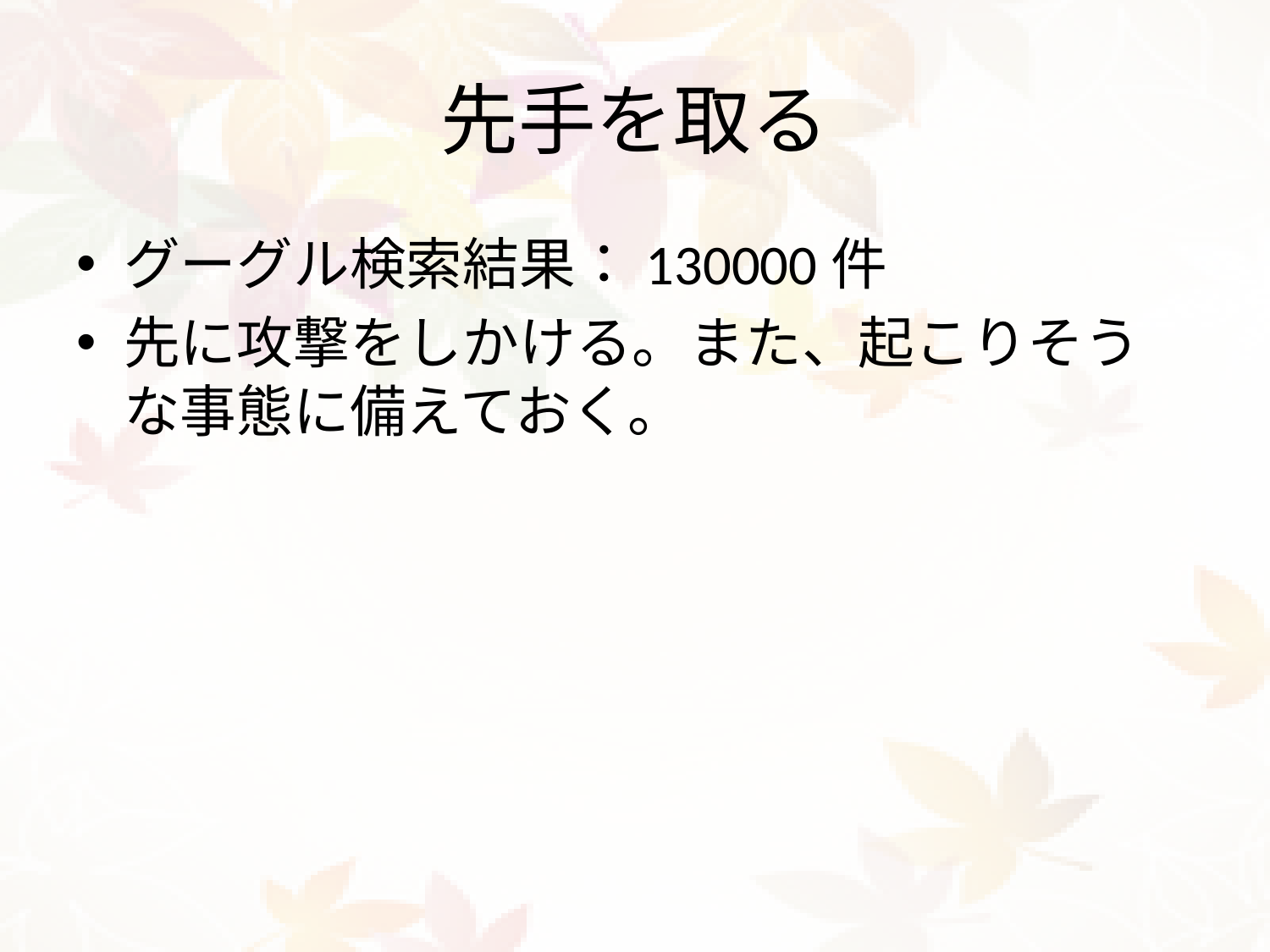

# 先手を取る
グーグル検索結果：130000件
先に攻撃をしかける。また、起こりそうな事態に備えておく。